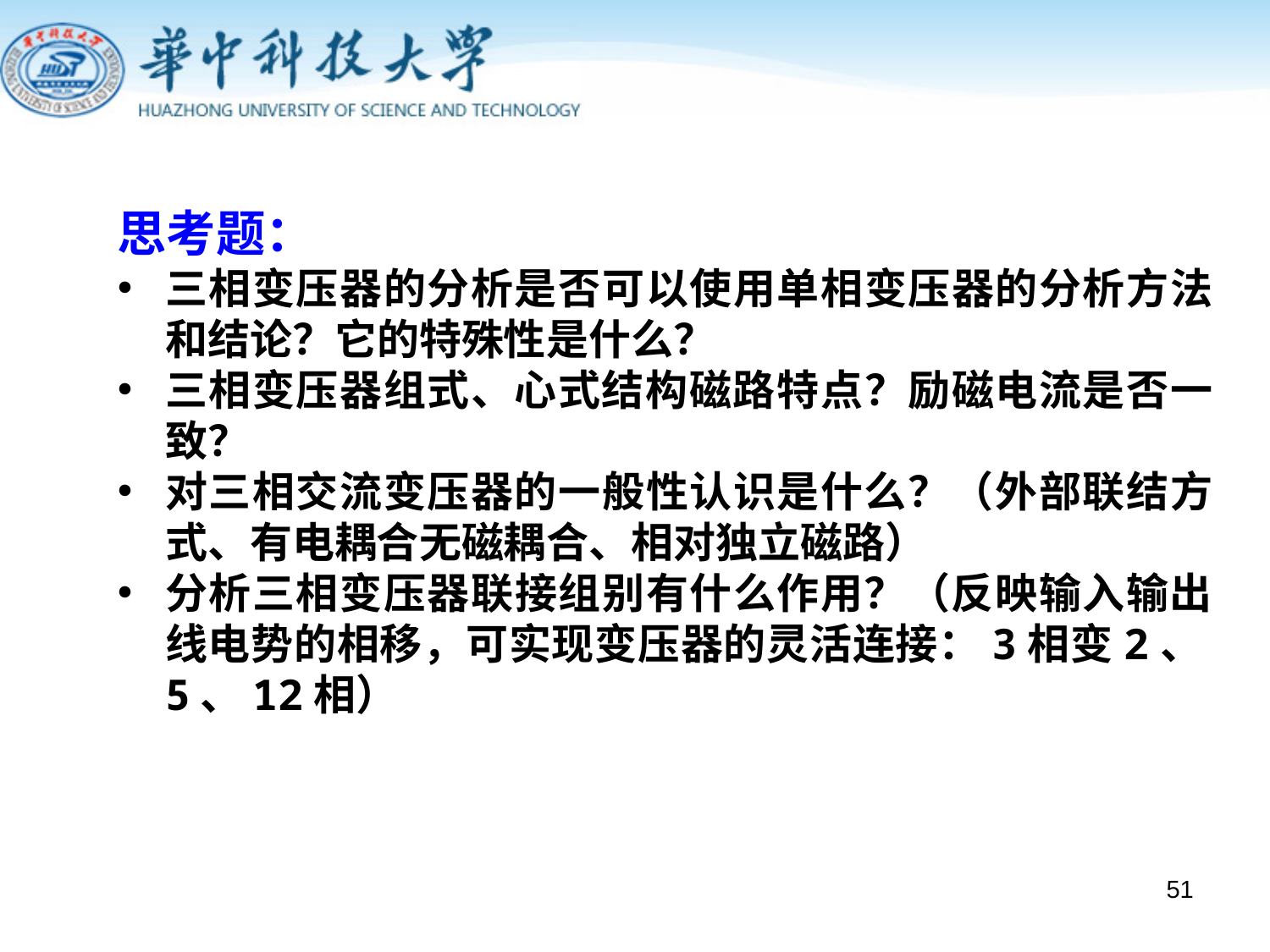

思考题：
三相变压器的分析是否可以使用单相变压器的分析方法和结论？它的特殊性是什么？
三相变压器组式、心式结构磁路特点？励磁电流是否一致？
对三相交流变压器的一般性认识是什么？（外部联结方式、有电耦合无磁耦合、相对独立磁路）
分析三相变压器联接组别有什么作用？（反映输入输出线电势的相移，可实现变压器的灵活连接：3相变2、5、12相）
51